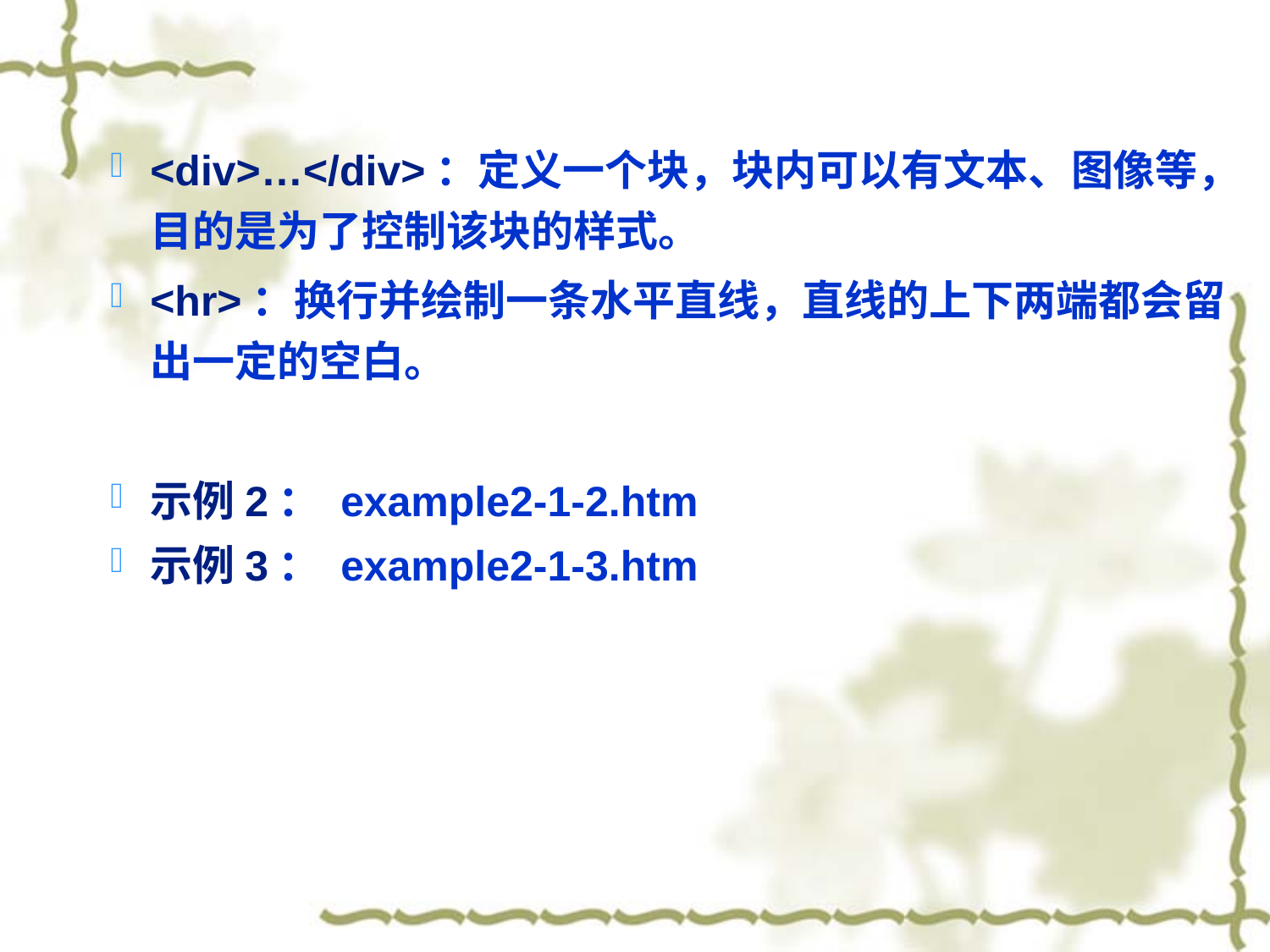

<div>…</div>：定义一个块，块内可以有文本、图像等，目的是为了控制该块的样式。
<hr>：换行并绘制一条水平直线，直线的上下两端都会留出一定的空白。

示例2： example2-1-2.htm
示例3： example2-1-3.htm